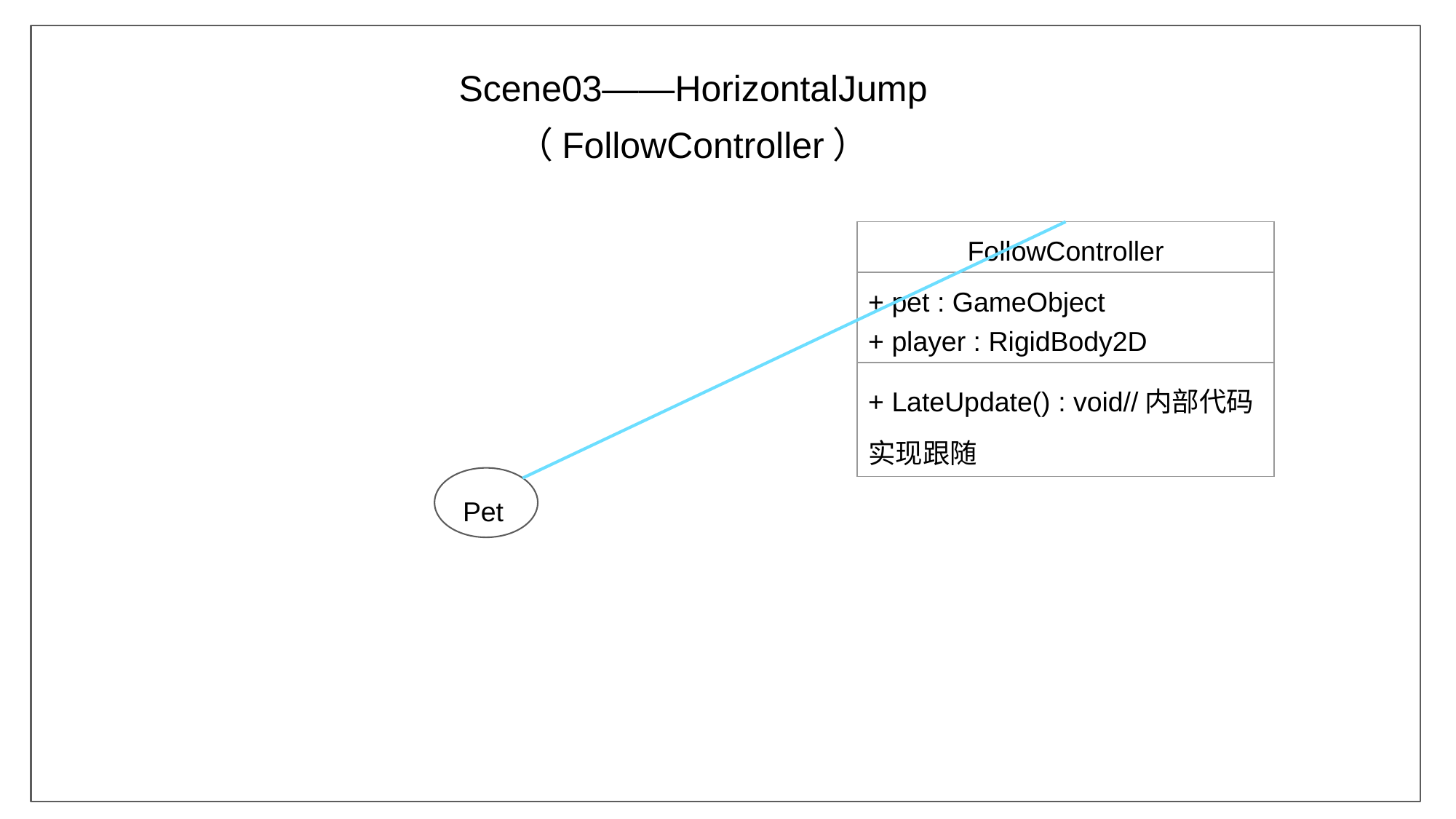

Scene03——HorizontalJump
（FollowController）
| FollowController |
| --- |
| + pet : GameObject + player : RigidBody2D |
| + LateUpdate() : void//内部代码实现跟随 |

Pet